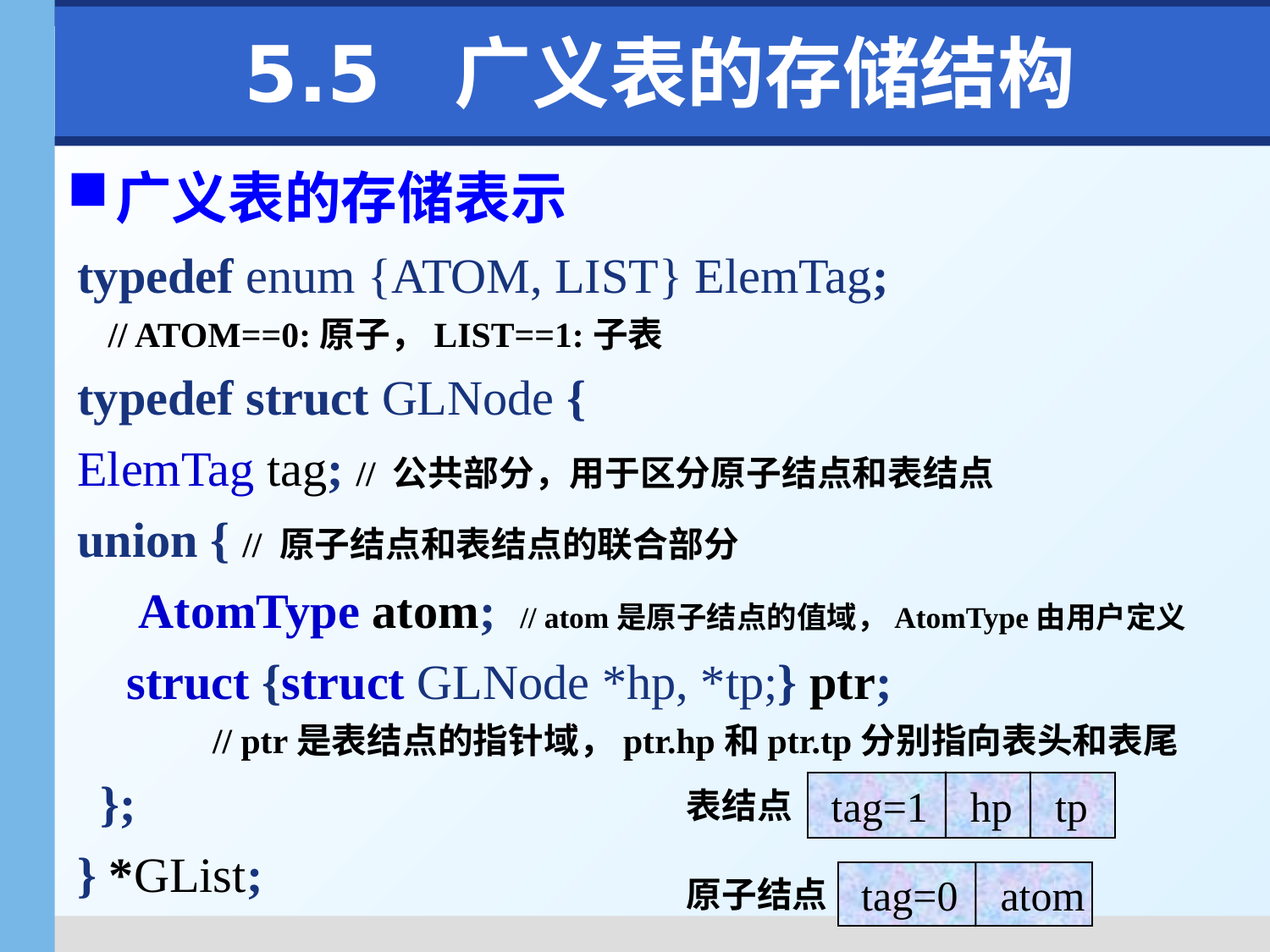

# 5.5  广义表的存储结构
广义表的存储表示

typedef enum {ATOM, LIST} ElemTag;
　// ATOM==0:原子，LIST==1:子表
typedef struct GLNode {
ElemTag tag; // 公共部分，用于区分原子结点和表结点
union { // 原子结点和表结点的联合部分
　AtomType atom;  // atom是原子结点的值域，AtomType由用户定义
    struct {struct GLNode *hp, *tp;} ptr;
                      // ptr是表结点的指针域，ptr.hp和ptr.tp分别指向表头和表尾
 };
} *GList;
 tag=1    hp    tp

表结点
 tag=0    atom

原子结点